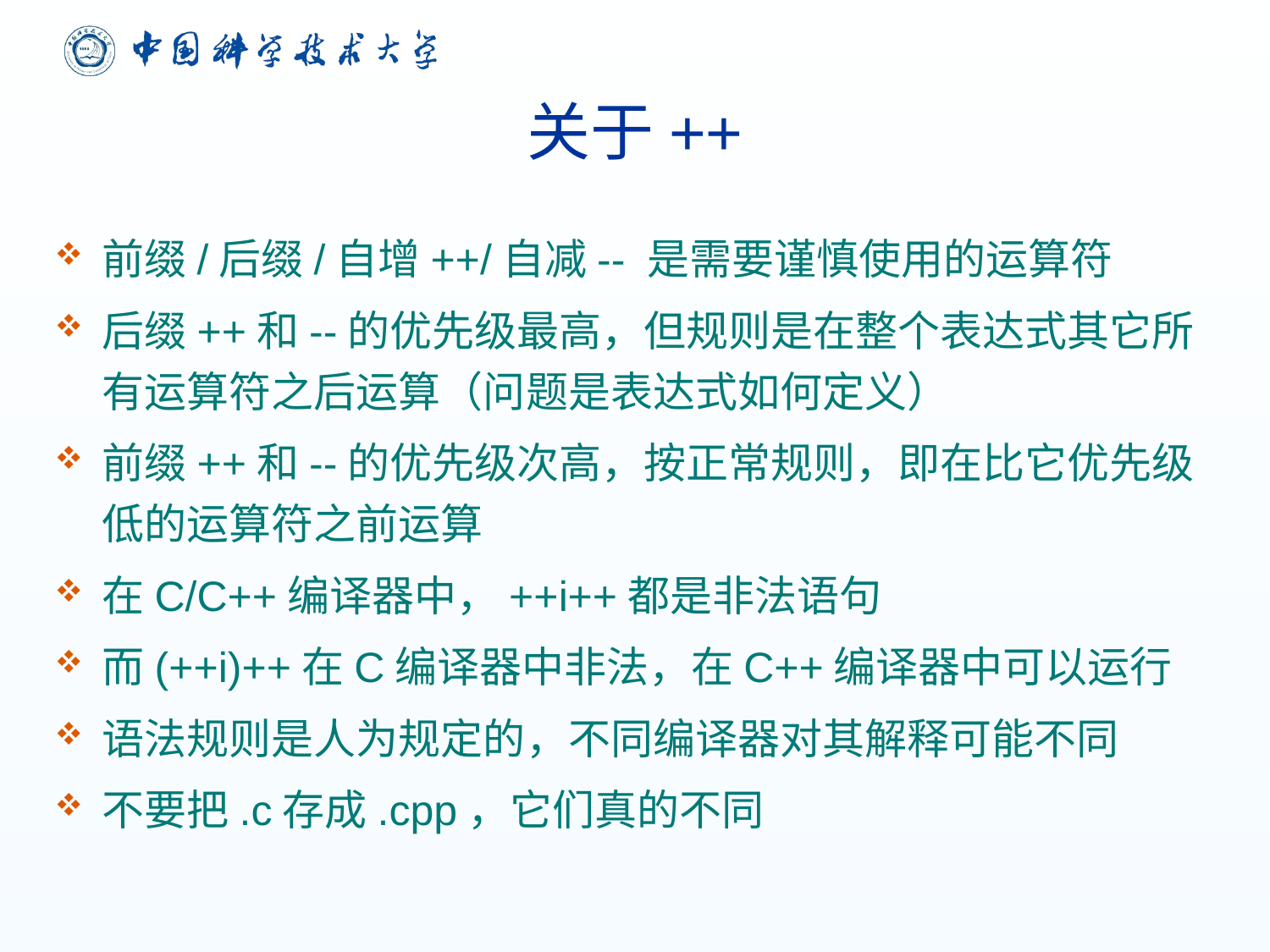

# 关于++
前缀/后缀/自增++/自减-- 是需要谨慎使用的运算符
后缀++和--的优先级最高，但规则是在整个表达式其它所有运算符之后运算（问题是表达式如何定义）
前缀++和--的优先级次高，按正常规则，即在比它优先级低的运算符之前运算
在C/C++编译器中，++i++都是非法语句
而(++i)++在C编译器中非法，在C++编译器中可以运行
语法规则是人为规定的，不同编译器对其解释可能不同
不要把.c存成.cpp，它们真的不同